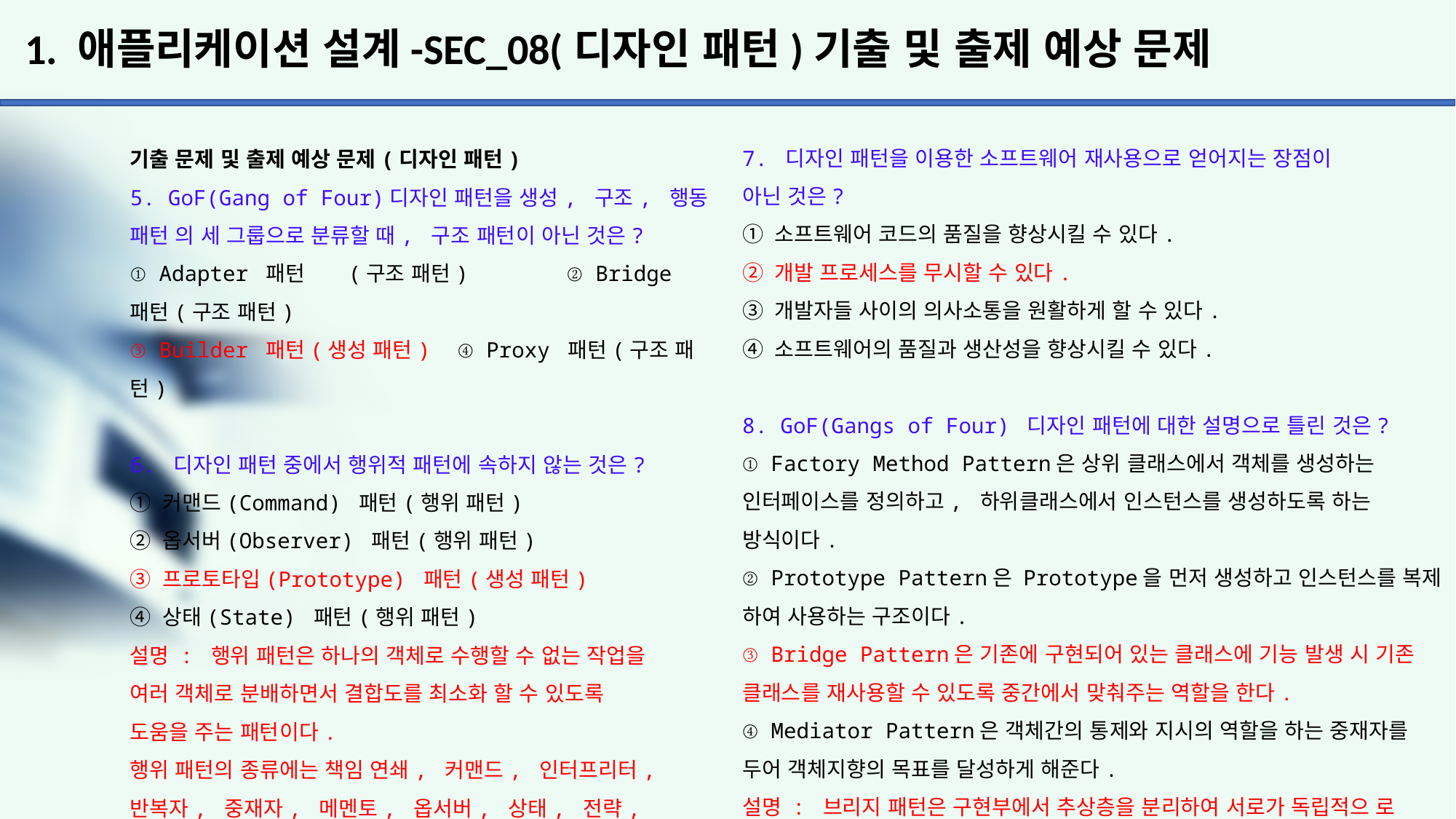

# 1. 애플리케이션 설계-SEC_08(디자인 패턴)기출 및 출제 예상 문제
7. 디자인 패턴을 이용한 소프트웨어 재사용으로 얻어지는 장점이
아닌 것은?
① 소프트웨어 코드의 품질을 향상시킬 수 있다.
② 개발 프로세스를 무시할 수 있다.
③ 개발자들 사이의 의사소통을 원활하게 할 수 있다.
④ 소프트웨어의 품질과 생산성을 향상시킬 수 있다.

8. GoF(Gangs of Four) 디자인 패턴에 대한 설명으로 틀린 것은?
① Factory Method Pattern은 상위 클래스에서 객체를 생성하는 인터페이스를 정의하고, 하위클래스에서 인스턴스를 생성하도록 하는 방식이다.
② Prototype Pattern은 Prototype을 먼저 생성하고 인스턴스를 복제 하여 사용하는 구조이다.
③ Bridge Pattern은 기존에 구현되어 있는 클래스에 기능 발생 시 기존 클래스를 재사용할 수 있도록 중간에서 맞춰주는 역할을 한다.
④ Mediator Pattern은 객체간의 통제와 지시의 역할을 하는 중재자를
두어 객체지향의 목표를 달성하게 해준다.
설명 : 브리지 패턴은 구현부에서 추상층을 분리하여 서로가 독립적으 로 확장할 수 있도록 구성한 패턴이다. 기존 클래스를 이용하고 싶을 때, 중간에서 맞춰주는 역할을 수행하는 패턴은 어댑터 패턴이다.
기출 문제 및 출제 예상 문제(디자인 패턴)
5. GoF(Gang of Four)디자인 패턴을 생성, 구조, 행동 패턴 의 세 그룹으로 분류할 때, 구조 패턴이 아닌 것은?
① Adapter 패턴	(구조 패턴)	② Bridge 패턴(구조 패턴)
③ Builder 패턴(생성 패턴)	④ Proxy 패턴(구조 패턴)

6. 디자인 패턴 중에서 행위적 패턴에 속하지 않는 것은?
① 커맨드(Command) 패턴(행위 패턴)
② 옵서버(Observer) 패턴(행위 패턴)
③ 프로토타입(Prototype) 패턴(생성 패턴)
④ 상태(State) 패턴(행위 패턴)
설명 : 행위 패턴은 하나의 객체로 수행할 수 없는 작업을
여러 객체로 분배하면서 결합도를 최소화 할 수 있도록
도움을 주는 패턴이다.
행위 패턴의 종류에는 책임 연쇄, 커맨드, 인터프리터,
반복자, 중재자, 메멘토, 옵서버, 상태, 전략, 템플릿 메소드, 방문자 패턴이 있다.